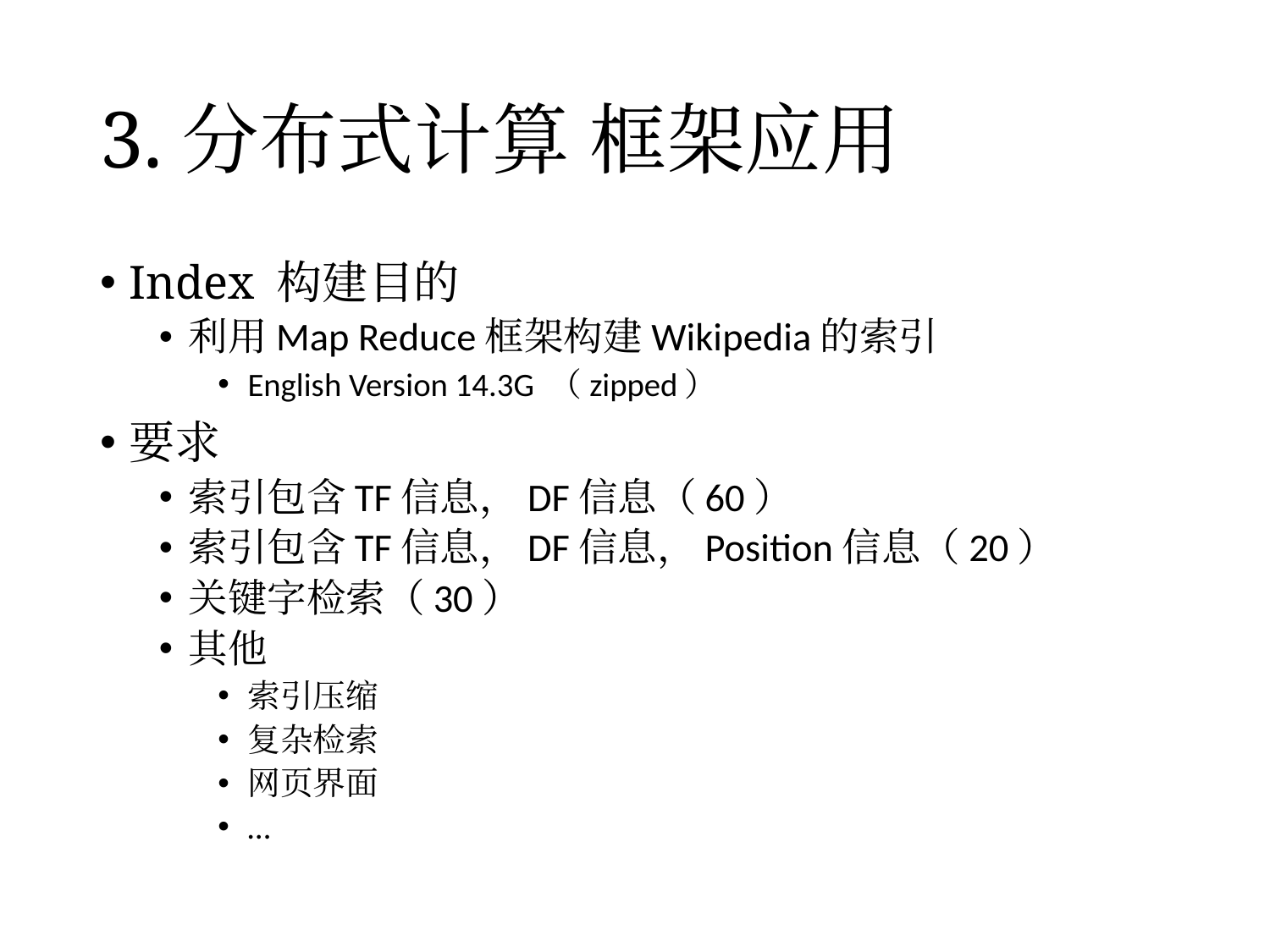

# 3.分布式计算 框架应用
Index 构建目的
利用Map Reduce框架构建Wikipedia的索引
English Version 14.3G （zipped）
要求
索引包含TF信息，DF信息（60）
索引包含TF信息，DF信息，Position信息（20）
关键字检索（30）
其他
索引压缩
复杂检索
网页界面
…